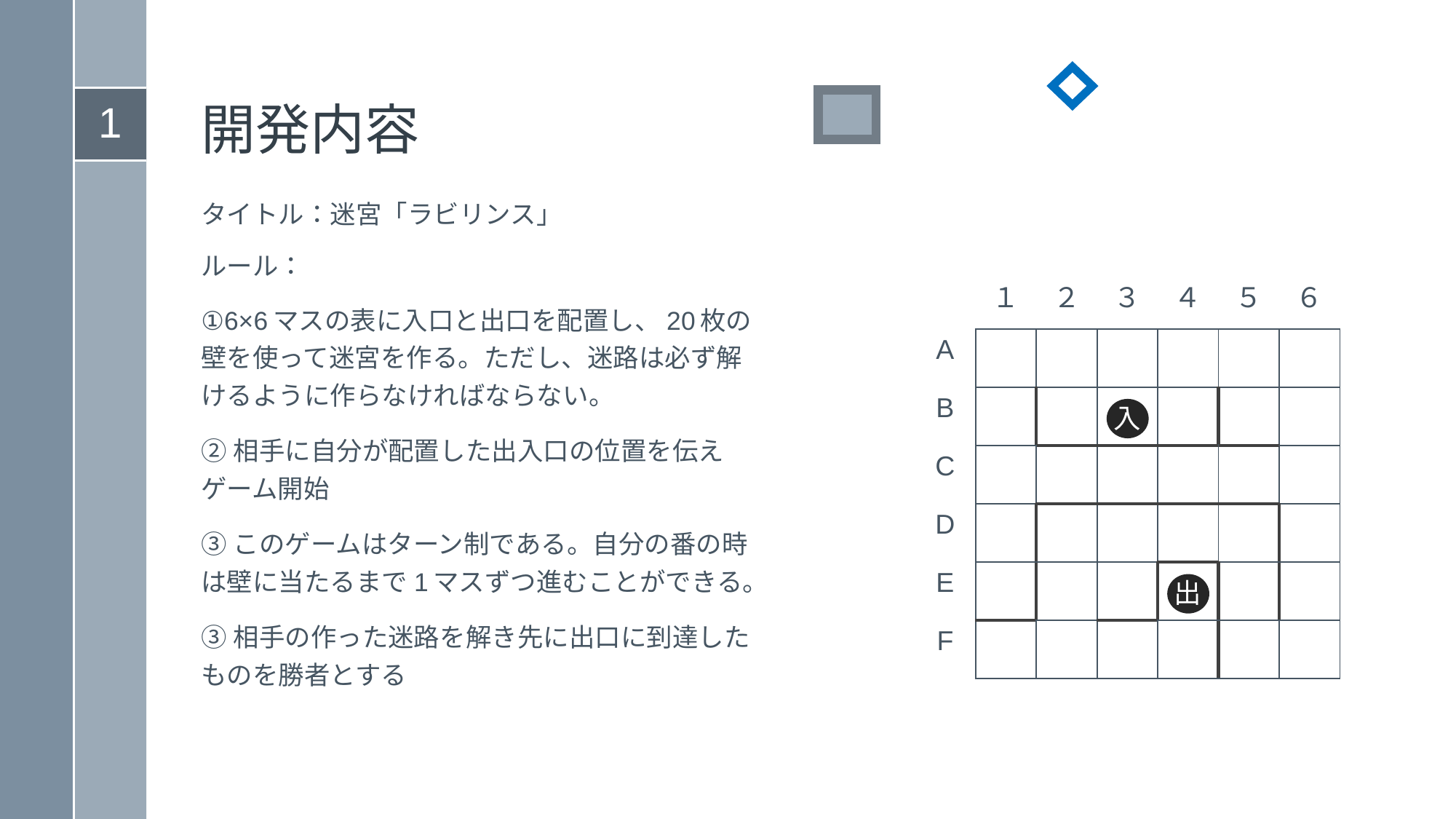

# 開発内容

タイトル：迷宮「ラビリンス」
ルール：
①6×6マスの表に入口と出口を配置し、20枚の壁を使って迷宮を作る。ただし、迷路は必ず解けるように作らなければならない。
②相手に自分が配置した出入口の位置を伝えゲーム開始
③このゲームはターン制である。自分の番の時は壁に当たるまで1マスずつ進むことができる。
③相手の作った迷路を解き先に出口に到達したものを勝者とする
|  | １ | ２ | ３ | ４ | ５ | ６ |
| --- | --- | --- | --- | --- | --- | --- |
| A |  |  |  |  |  |  |
| B |  |  | 入 |  |  |  |
| C |  |  |  |  |  |  |
| D |  |  |  |  |  |  |
| E |  |  |  | 出 |  |  |
| F |  |  |  |  |  |  |